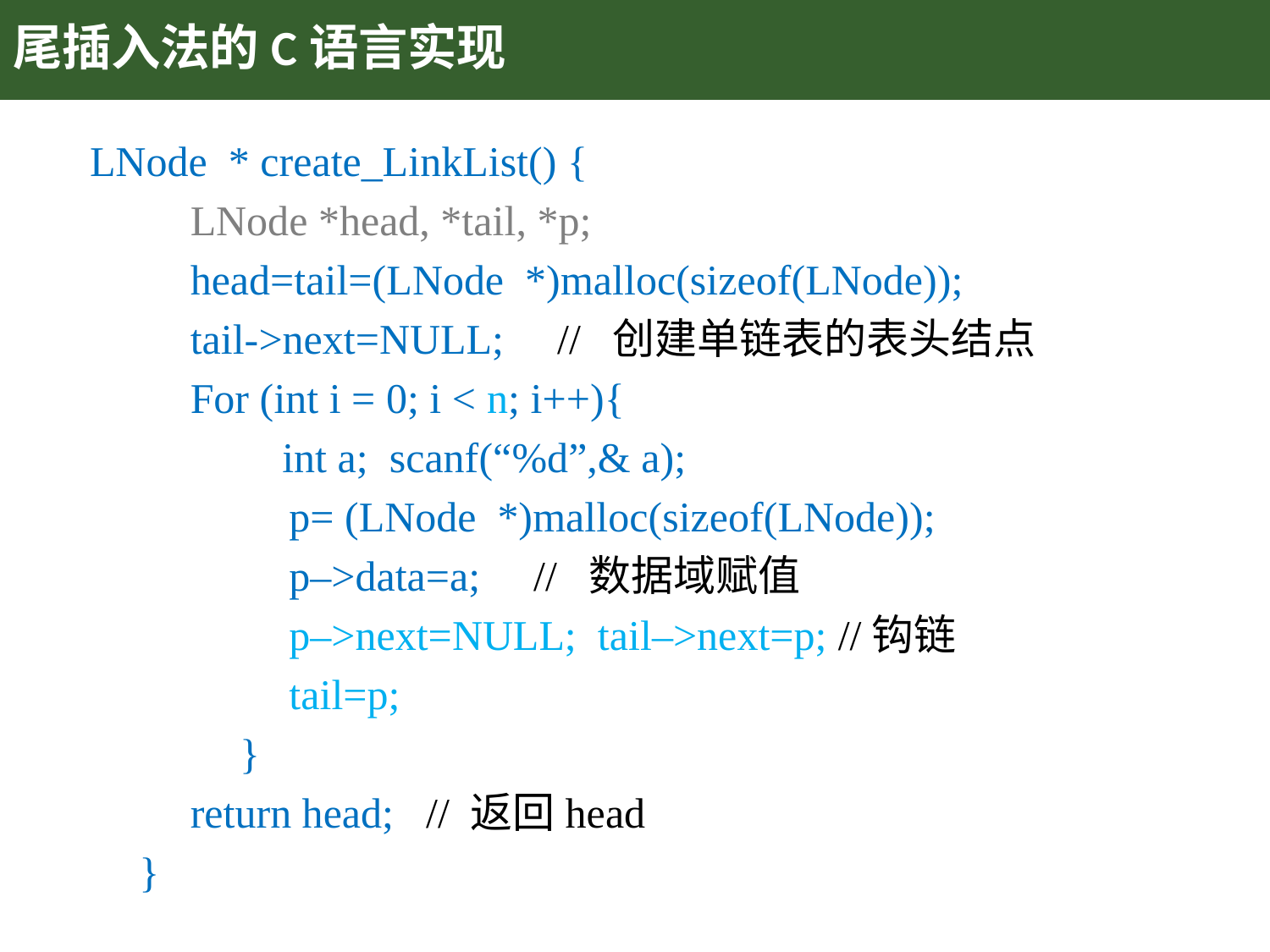

# 尾插入法的C语言实现
LNode  * create_LinkList() {
LNode *head, *tail, *p;
head=tail=(LNode  *)malloc(sizeof(LNode));
tail->next=NULL;     //  创建单链表的表头结点
For (int i = 0; i < n; i++){
    int a;  scanf(“%d”,& a);
p= (LNode  *)malloc(sizeof(LNode));
p–>data=a;     //  数据域赋值
p–>next=NULL;  tail–>next=p; //钩链
tail=p;
}
return head;   // 返回head
}